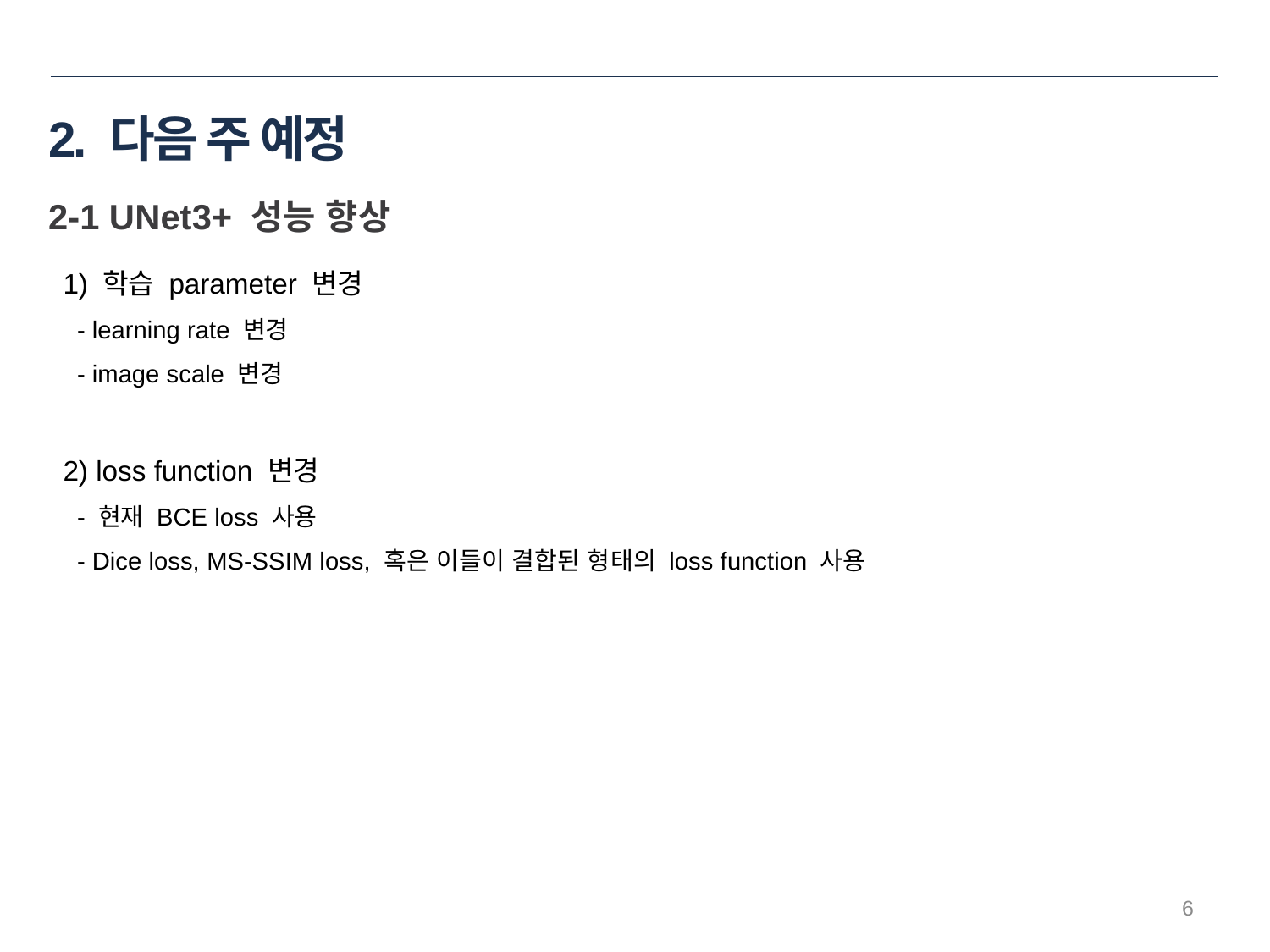

# 2. 다음 주 예정
2-1 UNet3+ 성능 향상
1) 학습 parameter 변경
  - learning rate 변경
  - image scale 변경

2) loss function 변경
  - 현재 BCE loss 사용
  - Dice loss, MS-SSIM loss, 혹은 이들이 결합된 형태의 loss function 사용
6